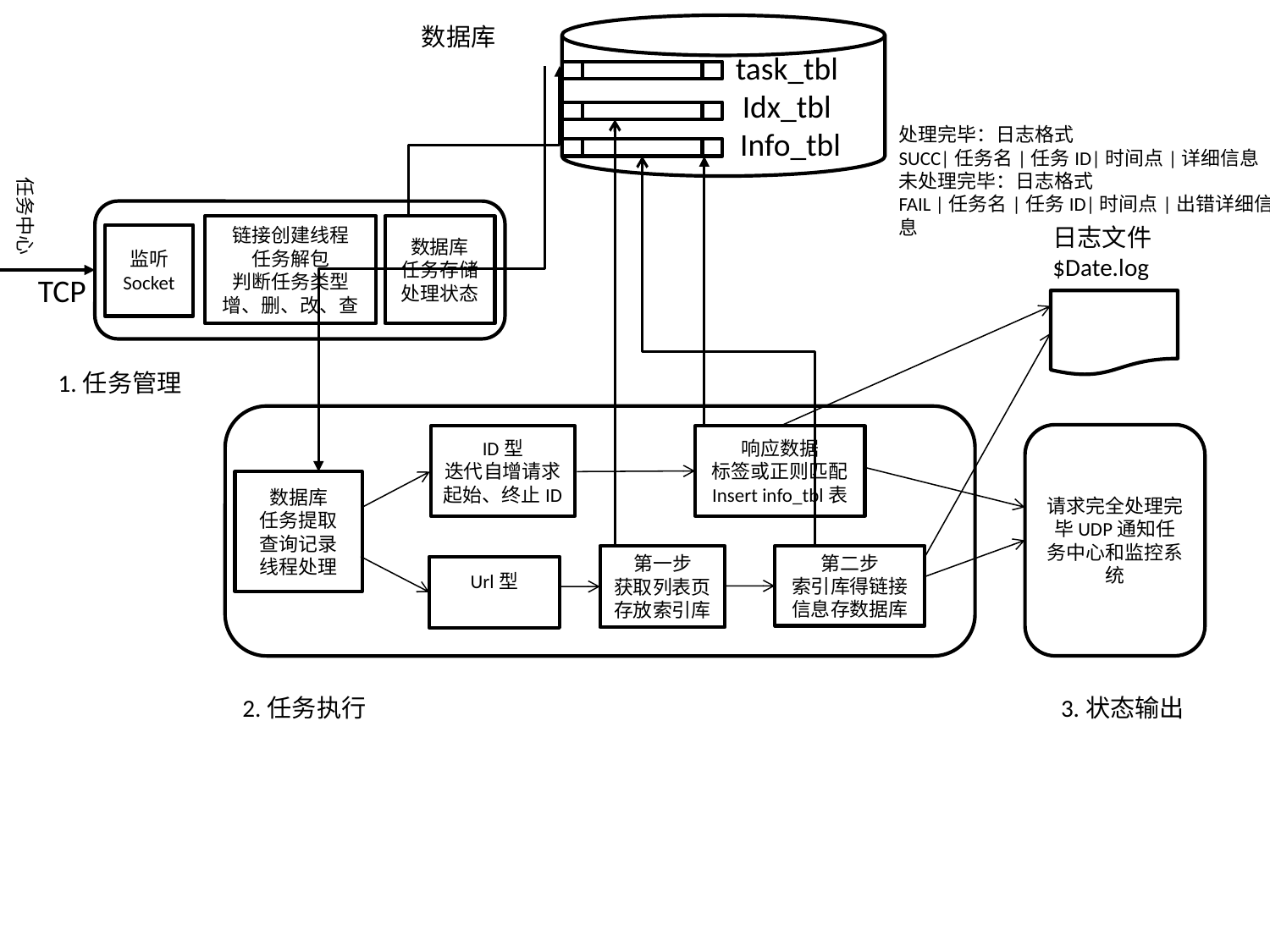

数据库
	task_tbl
	Idx_tbl
	 Info_tbl

处理完毕：日志格式
SUCC|任务名|任务ID|时间点|详细信息
未处理完毕：日志格式
FAIL |任务名|任务ID|时间点|出错详细信息

任务中心

数据库
任务存储
处理状态
链接创建线程
任务解包
判断任务类型
增、删、改、查
日志文件
$Date.log
监听
Socket
TCP

1.任务管理

请求完全处理完毕UDP通知任务中心和监控系统
ID型
迭代自增请求
起始、终止ID
响应数据
标签或正则匹配
Insert info_tbl表
数据库
任务提取
查询记录
线程处理
第一步
获取列表页
存放索引库
第二步
索引库得链接
信息存数据库
Url型

2.任务执行
3.状态输出